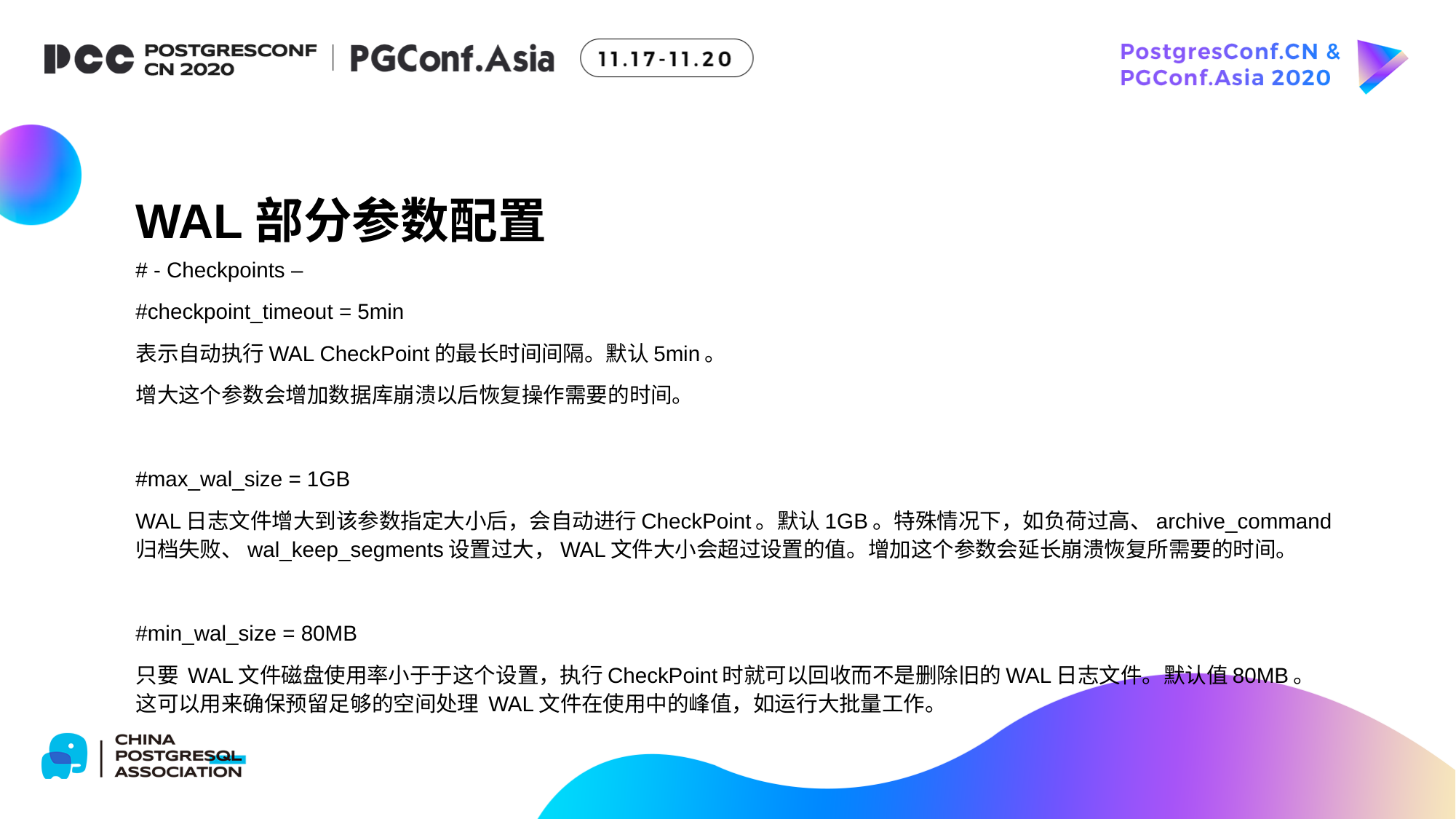

WAL部分参数配置
# - Checkpoints –
#checkpoint_timeout = 5min
表示自动执行WAL CheckPoint的最长时间间隔。默认5min。
增大这个参数会增加数据库崩溃以后恢复操作需要的时间。

#max_wal_size = 1GB
WAL日志文件增大到该参数指定大小后，会自动进行CheckPoint。默认1GB。特殊情况下，如负荷过高、archive_command归档失败、wal_keep_segments设置过大，WAL文件大小会超过设置的值。增加这个参数会延长崩溃恢复所需要的时间。

#min_wal_size = 80MB
只要 WAL文件磁盘使用率小于于这个设置，执行CheckPoint时就可以回收而不是删除旧的WAL日志文件。默认值80MB。这可以用来确保预留足够的空间处理 WAL文件在使用中的峰值，如运行大批量工作。